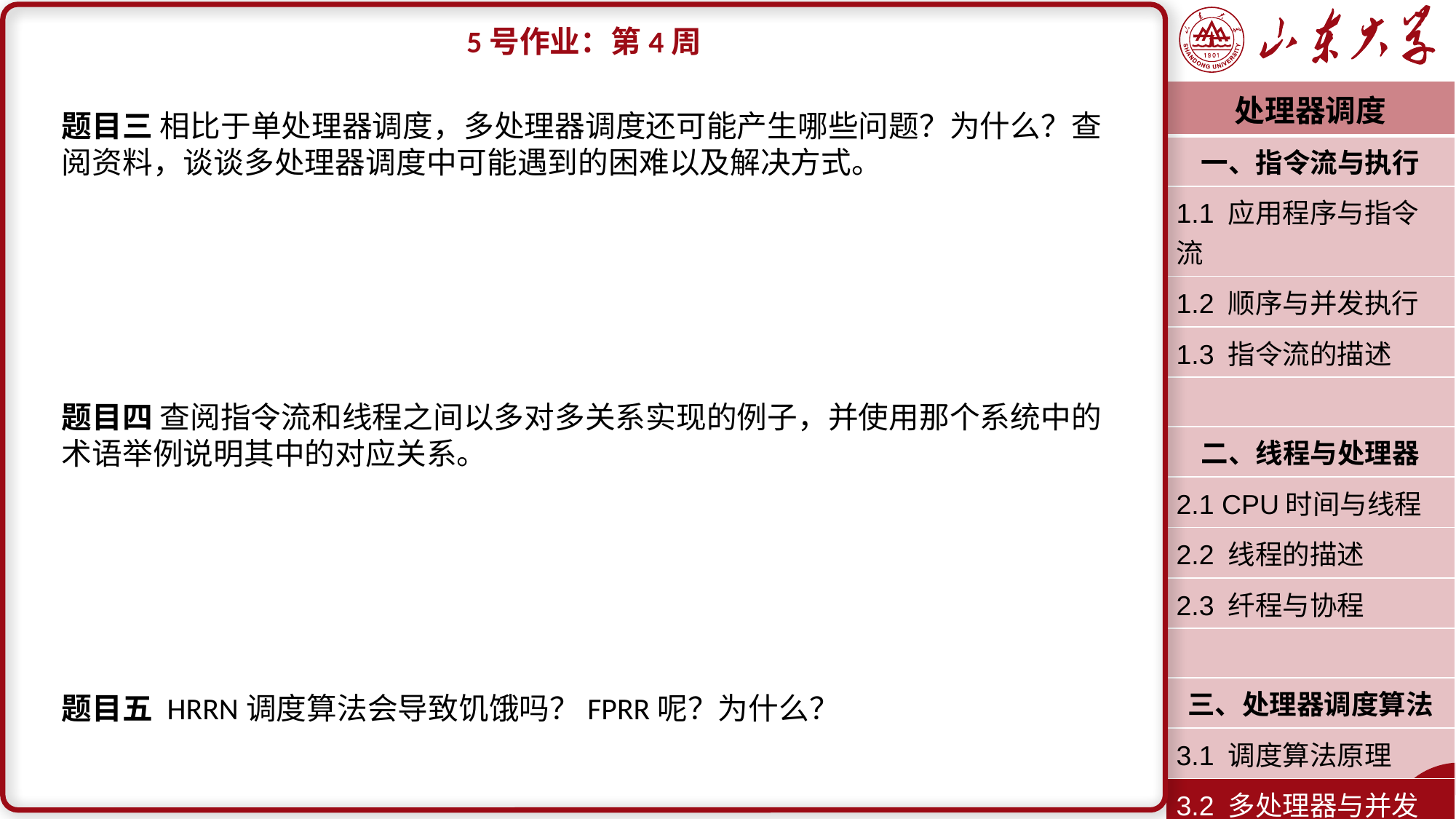

5号作业：第4周

题目三 相比于单处理器调度，多处理器调度还可能产生哪些问题？为什么？查阅资料，谈谈多处理器调度中可能遇到的困难以及解决方式。

题目四 查阅指令流和线程之间以多对多关系实现的例子，并使用那个系统中的术语举例说明其中的对应关系。

题目五 HRRN调度算法会导致饥饿吗？FPRR呢？为什么？
| 处理器调度 |
| --- |
| 一、指令流与执行 |
| 1.1 应用程序与指令流 |
| 1.2 顺序与并发执行 |
| 1.3 指令流的描述 |
|  |
| 二、线程与处理器 |
| 2.1 CPU时间与线程 |
| 2.2 线程的描述 |
| 2.3 纤程与协程 |
|  |
| 三、处理器调度算法 |
| 3.1 调度算法原理 |
| 3.2 多处理器与并发 |
| 潘润宇 2023.03 |